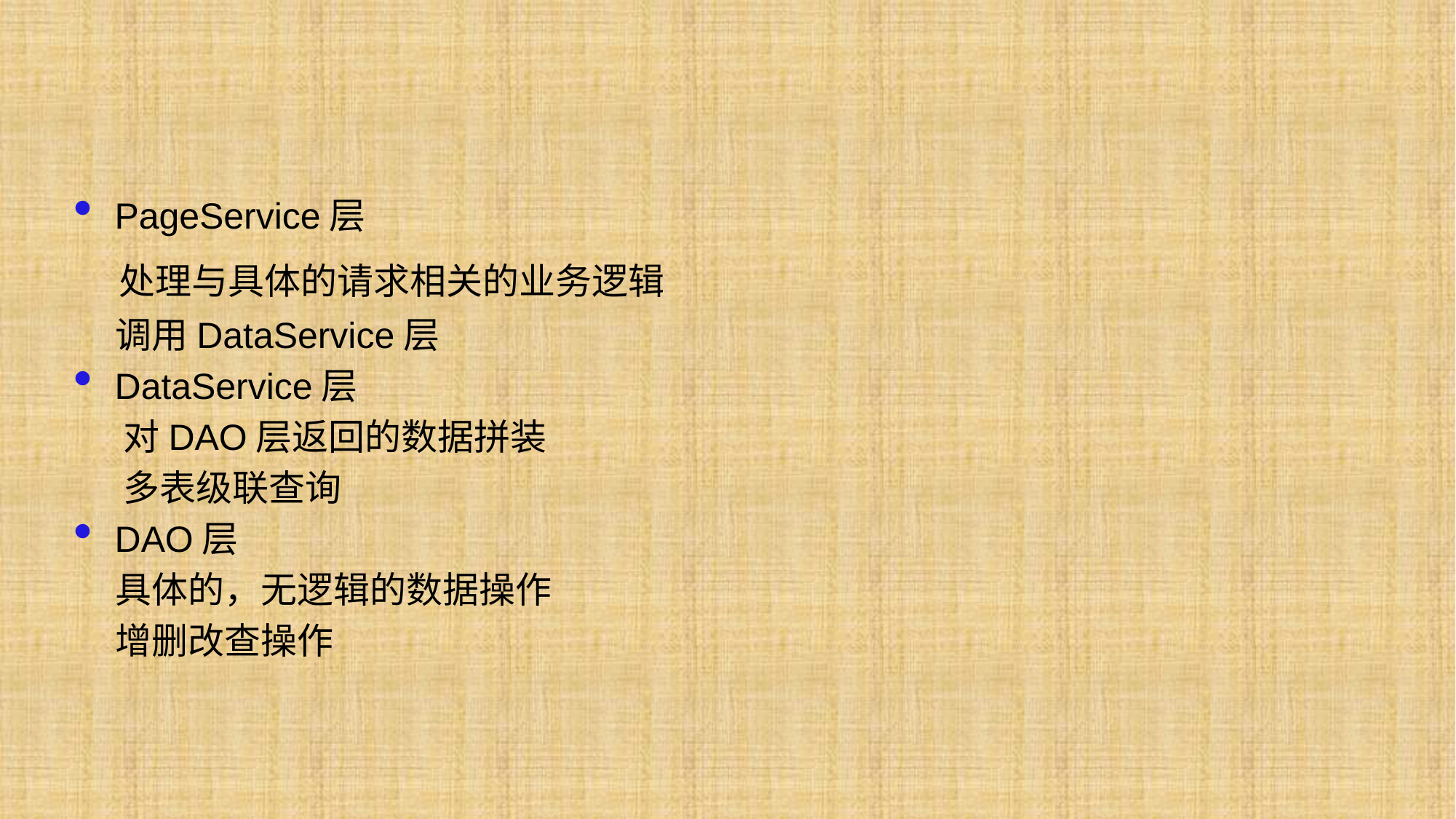

#
PageService层
   处理与具体的请求相关的业务逻辑
    调用DataService层
DataService层
     对DAO层返回的数据拼装
     多表级联查询
DAO层
    具体的，无逻辑的数据操作
    增删改查操作